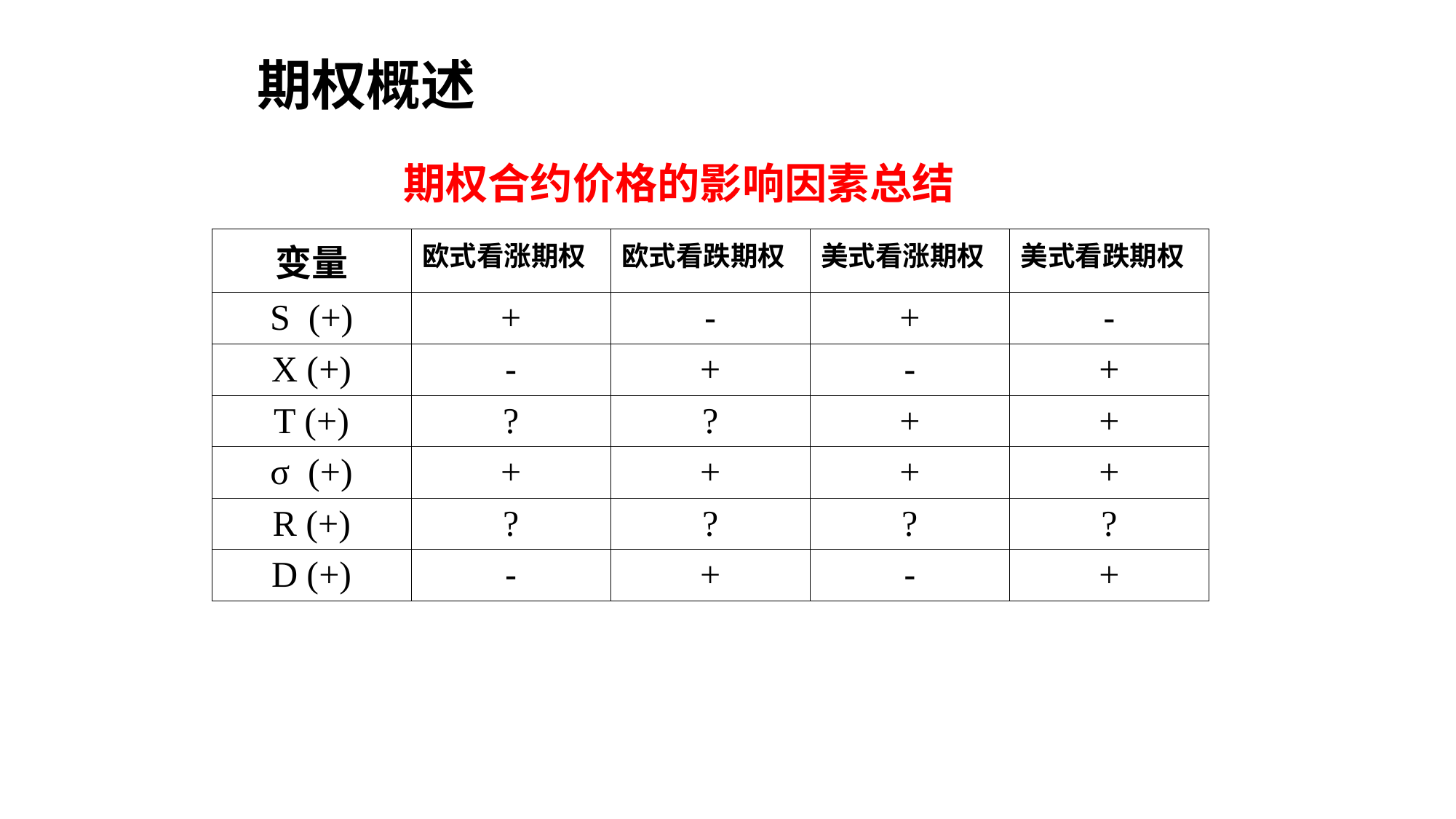

# 期权概述
期权合约价格的影响因素总结
| 变量 | 欧式看涨期权 | 欧式看跌期权 | 美式看涨期权 | 美式看跌期权 |
| --- | --- | --- | --- | --- |
| S (+) | + | - | + | - |
| X (+) | - | + | - | + |
| T (+) | ? | ? | + | + |
| σ (+) | + | + | + | + |
| R (+) | ? | ? | ? | ? |
| D (+) | - | + | - | + |